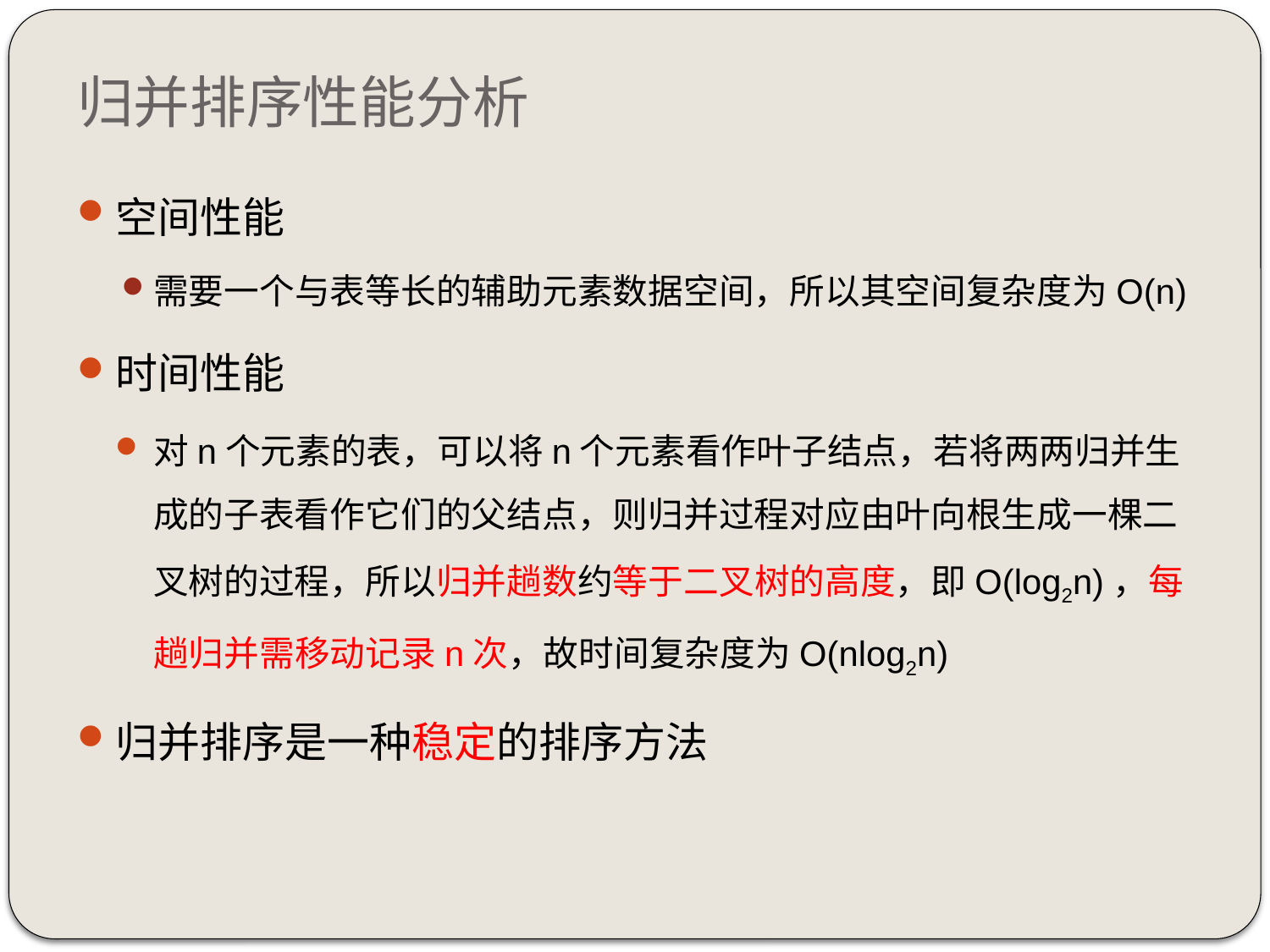

# 归并排序性能分析
空间性能
需要一个与表等长的辅助元素数据空间，所以其空间复杂度为O(n)
时间性能
对n个元素的表，可以将n个元素看作叶子结点，若将两两归并生成的子表看作它们的父结点，则归并过程对应由叶向根生成一棵二叉树的过程，所以归并趟数约等于二叉树的高度，即O(log2n)，每趟归并需移动记录n次，故时间复杂度为O(nlog2n)
归并排序是一种稳定的排序方法